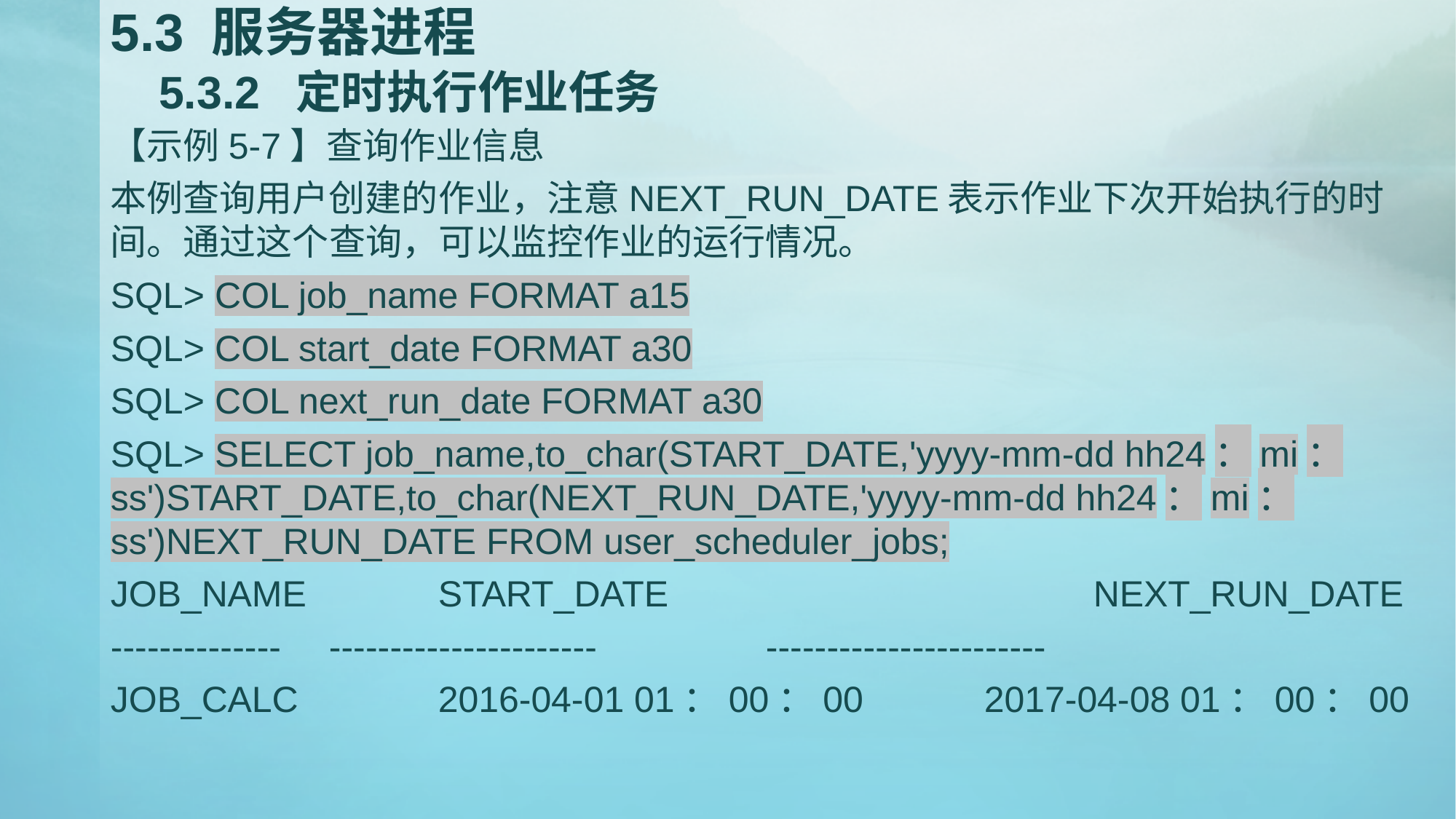

# 5.3 服务器进程 5.3.2  定时执行作业任务
【示例5-7】查询作业信息
本例查询用户创建的作业，注意NEXT_RUN_DATE表示作业下次开始执行的时间。通过这个查询，可以监控作业的运行情况。
SQL> COL job_name FORMAT a15
SQL> COL start_date FORMAT a30
SQL> COL next_run_date FORMAT a30
SQL> SELECT job_name,to_char(START_DATE,'yyyy-mm-dd hh24：mi：ss')START_DATE,to_char(NEXT_RUN_DATE,'yyyy-mm-dd hh24：mi：ss')NEXT_RUN_DATE FROM user_scheduler_jobs;
JOB_NAME		START_DATE				NEXT_RUN_DATE
--------------	----------------------		-----------------------
JOB_CALC		2016-04-01 01：00：00		2017-04-08 01：00：00